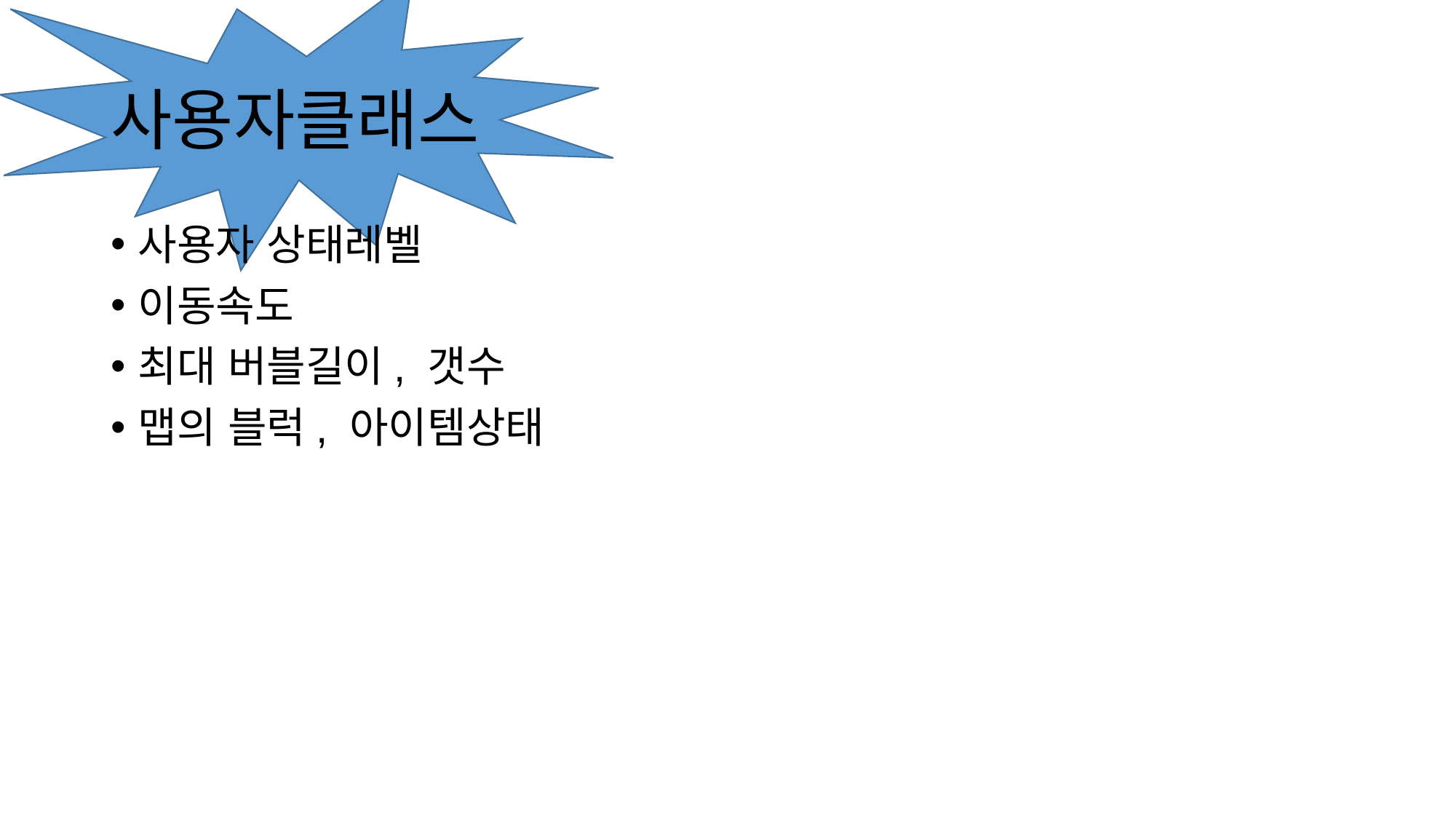

# 사용자클래스
사용자 상태레벨
이동속도
최대 버블길이, 갯수
맵의 블럭, 아이템상태